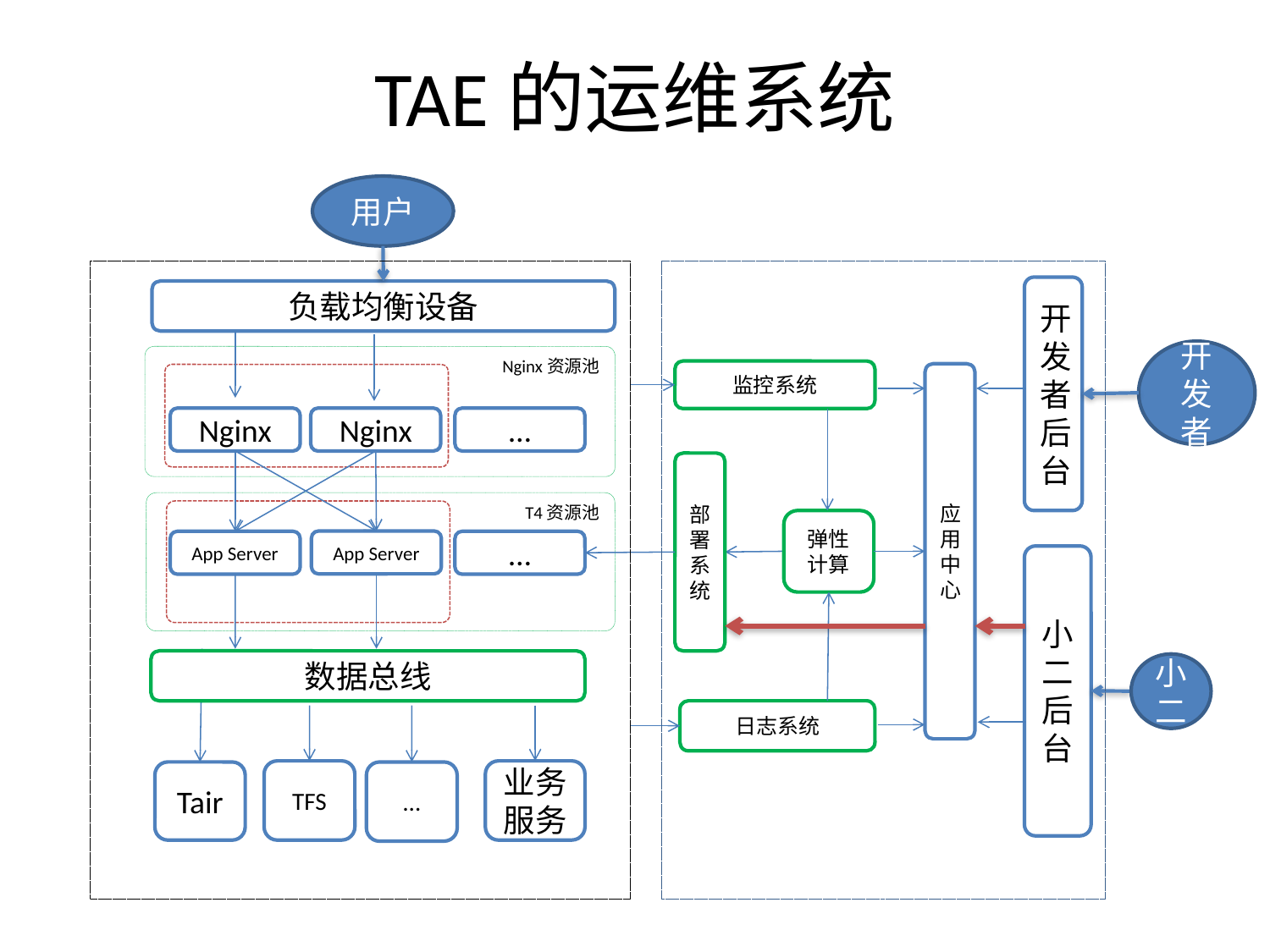

# TAE的运维系统
用户

开发者后台
负载均衡设备
开发者
Nginx资源池
监控系统
应用中心

Nginx
Nginx
…
部署系统
T4资源池

弹性计算
App Server
App Server
…
小二
后台
数据总线
小二
日志系统
TFS
业务服务
Tair
…